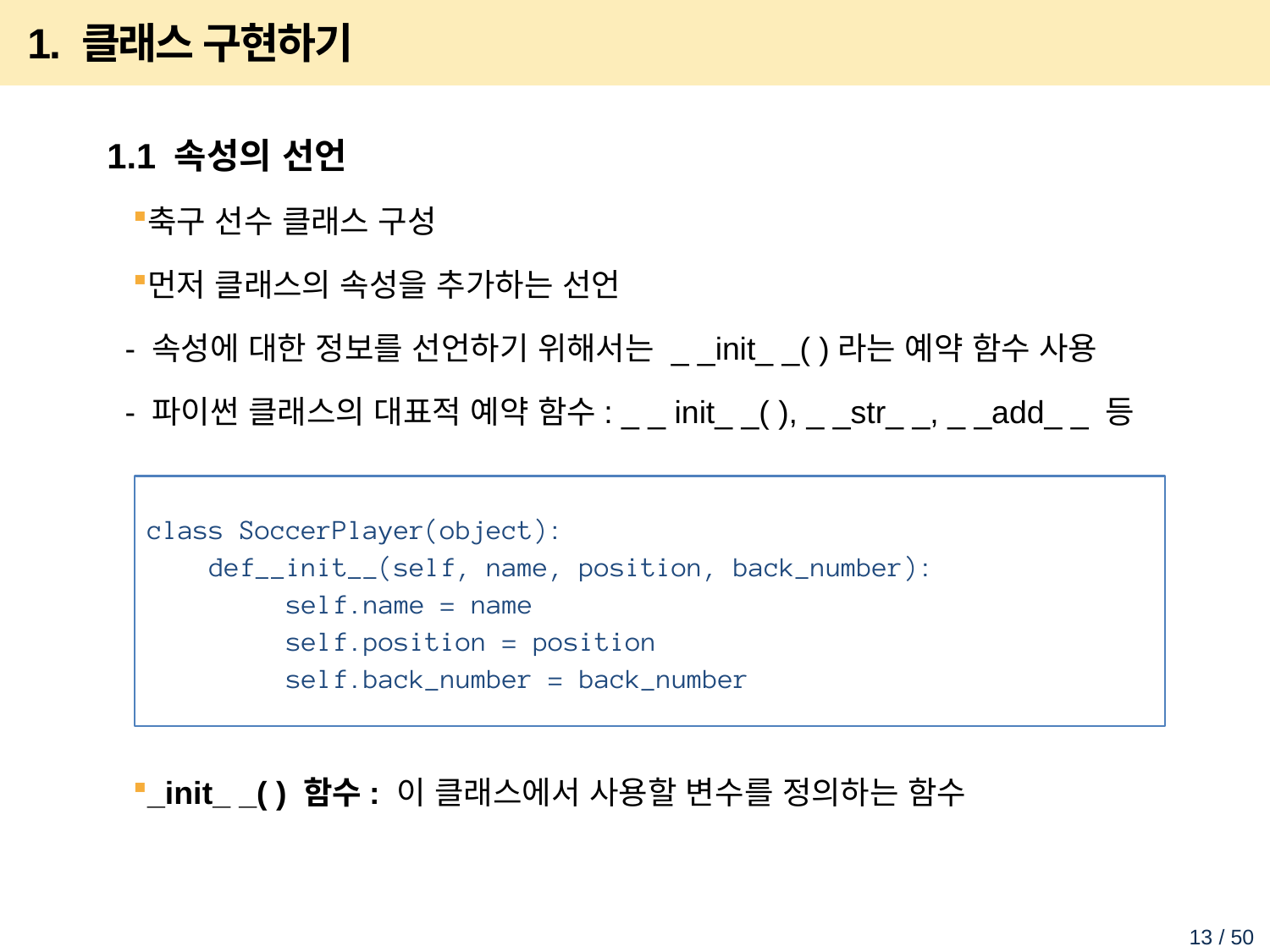

# 1. 클래스 구현하기
1.1 속성의 선언
축구 선수 클래스 구성
먼저 클래스의 속성을 추가하는 선언
  - 속성에 대한 정보를 선언하기 위해서는 _ _init_ _( )라는 예약 함수 사용
  - 파이썬 클래스의 대표적 예약 함수: _ _ init_ _( ), _ _str_ _, _ _add_ _ 등

_init_ _( ) 함수: 이 클래스에서 사용할 변수를 정의하는 함수

class SoccerPlayer(object):
    def__init__(self, name, position, back_number):
         self.name = name
         self.position = position
         self.back_number = back_number